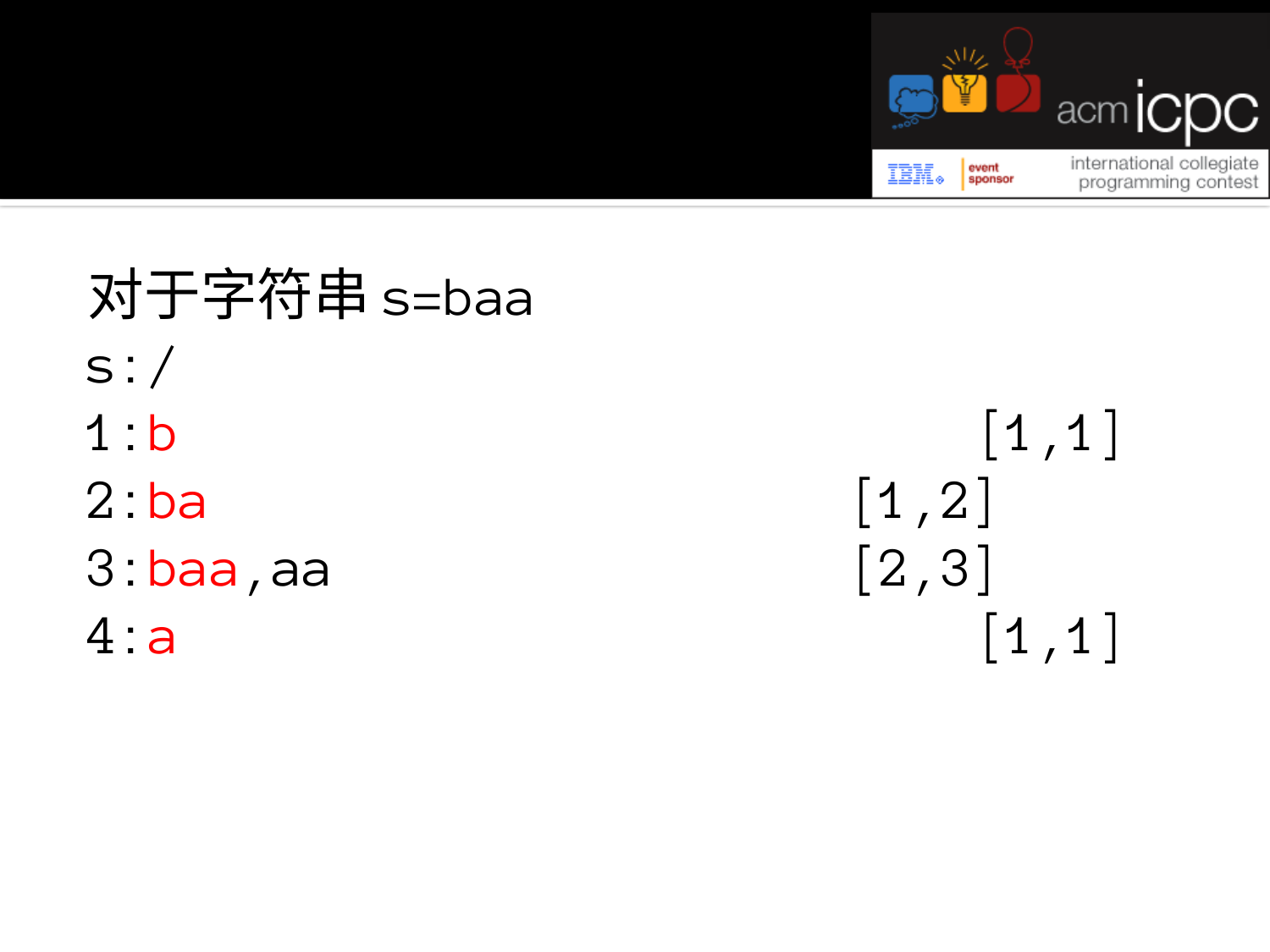

#
对于字符串s=baa
s:/
1:b							[1,1]
2:ba						[1,2]
3:baa,aa					[2,3]
4:a							[1,1]